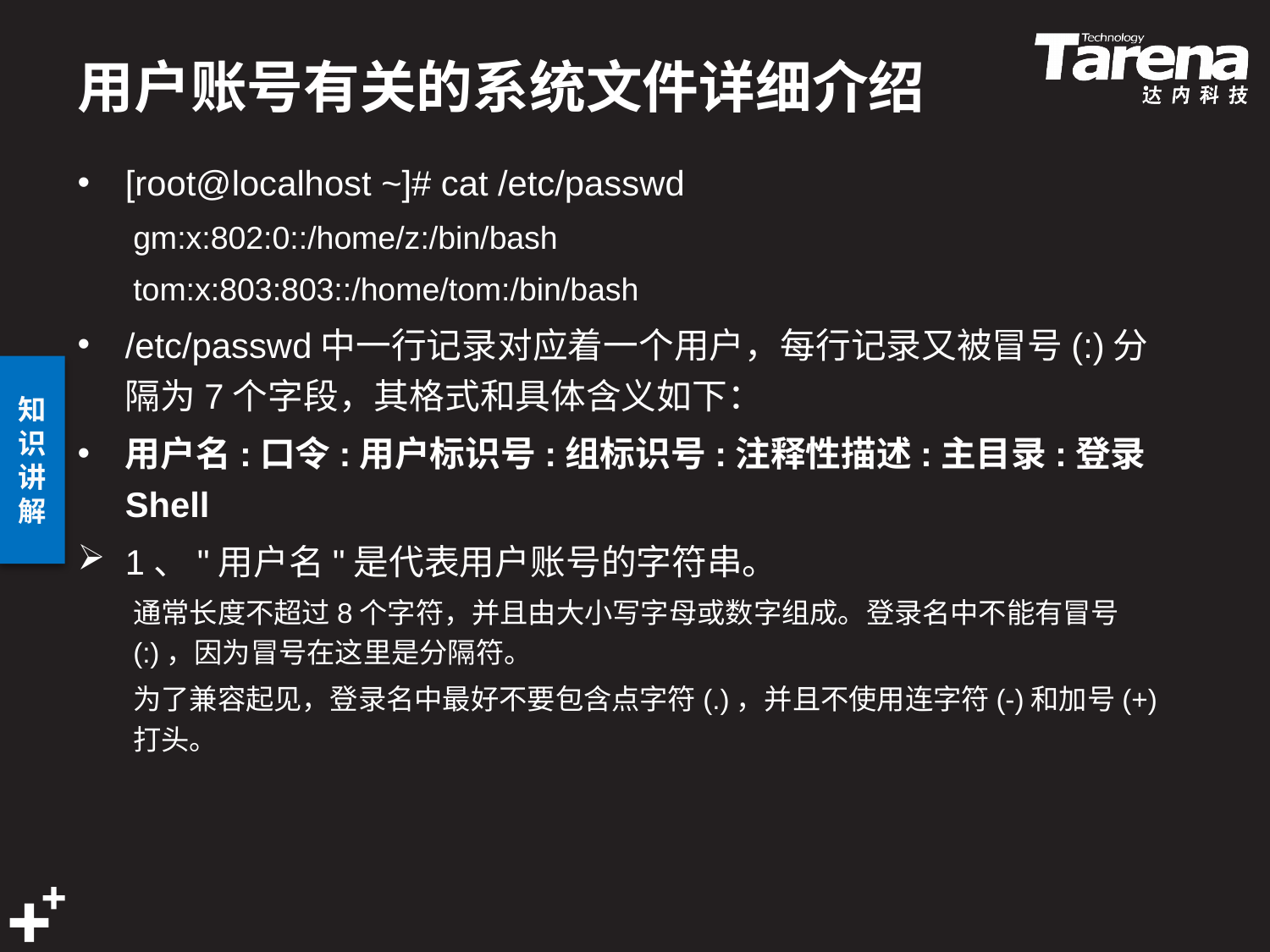

# 用户账号有关的系统文件详细介绍
[root@localhost ~]# cat /etc/passwd
gm:x:802:0::/home/z:/bin/bash
tom:x:803:803::/home/tom:/bin/bash
/etc/passwd中一行记录对应着一个用户，每行记录又被冒号(:)分隔为7个字段，其格式和具体含义如下：
用户名:口令:用户标识号:组标识号:注释性描述:主目录:登录Shell
1、"用户名"是代表用户账号的字符串。
通常长度不超过8个字符，并且由大小写字母或数字组成。登录名中不能有冒号(:)，因为冒号在这里是分隔符。
为了兼容起见，登录名中最好不要包含点字符(.)，并且不使用连字符(-)和加号(+)打头。